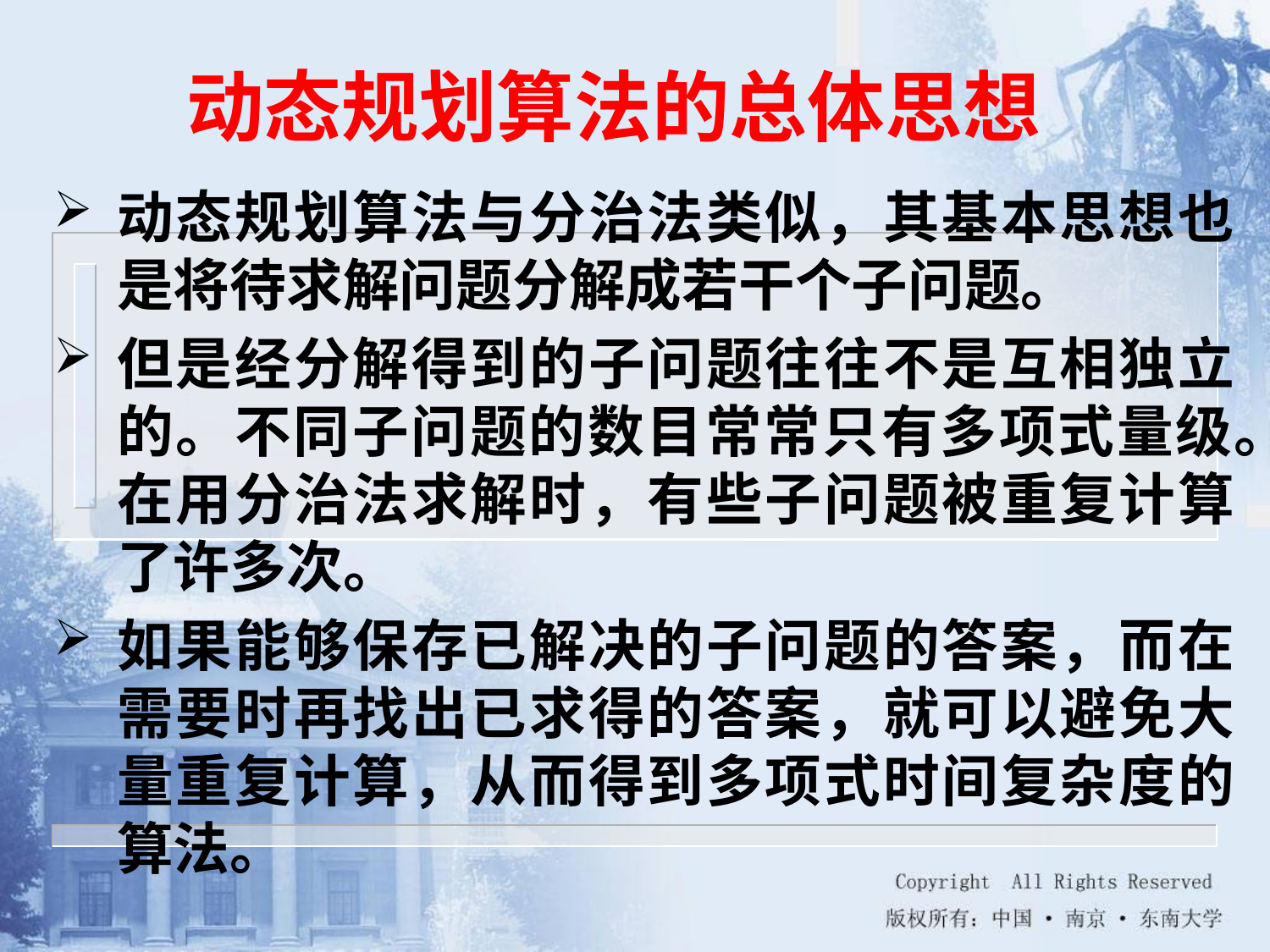

动态规划算法的总体思想
动态规划算法与分治法类似，其基本思想也是将待求解问题分解成若干个子问题。
但是经分解得到的子问题往往不是互相独立的。不同子问题的数目常常只有多项式量级。在用分治法求解时，有些子问题被重复计算了许多次。
如果能够保存已解决的子问题的答案，而在需要时再找出已求得的答案，就可以避免大量重复计算，从而得到多项式时间复杂度的算法。